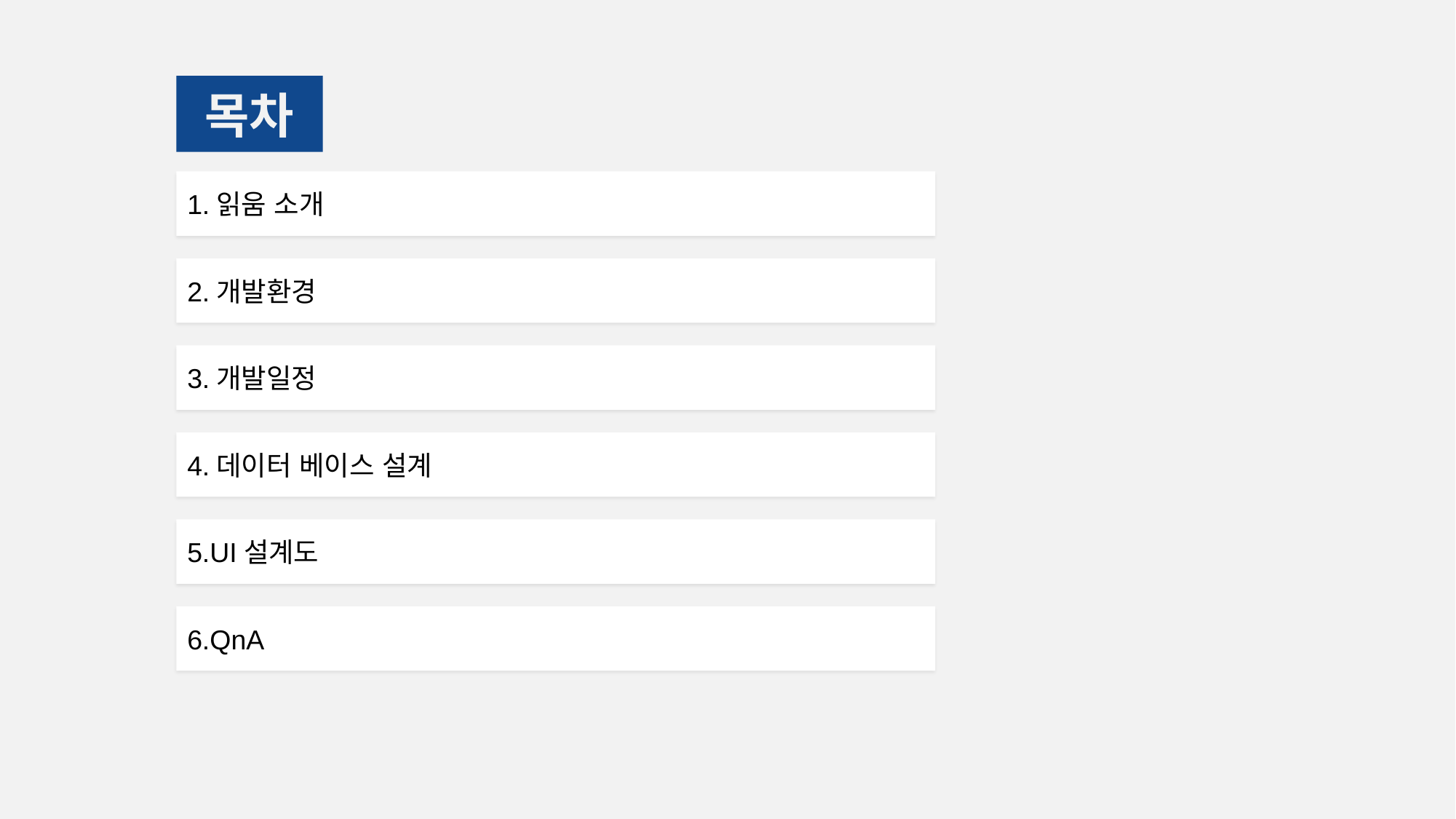

목차
1.읽움 소개
2.개발환경
3.개발일정
4.데이터 베이스 설계
5.UI설계도
6.QnA